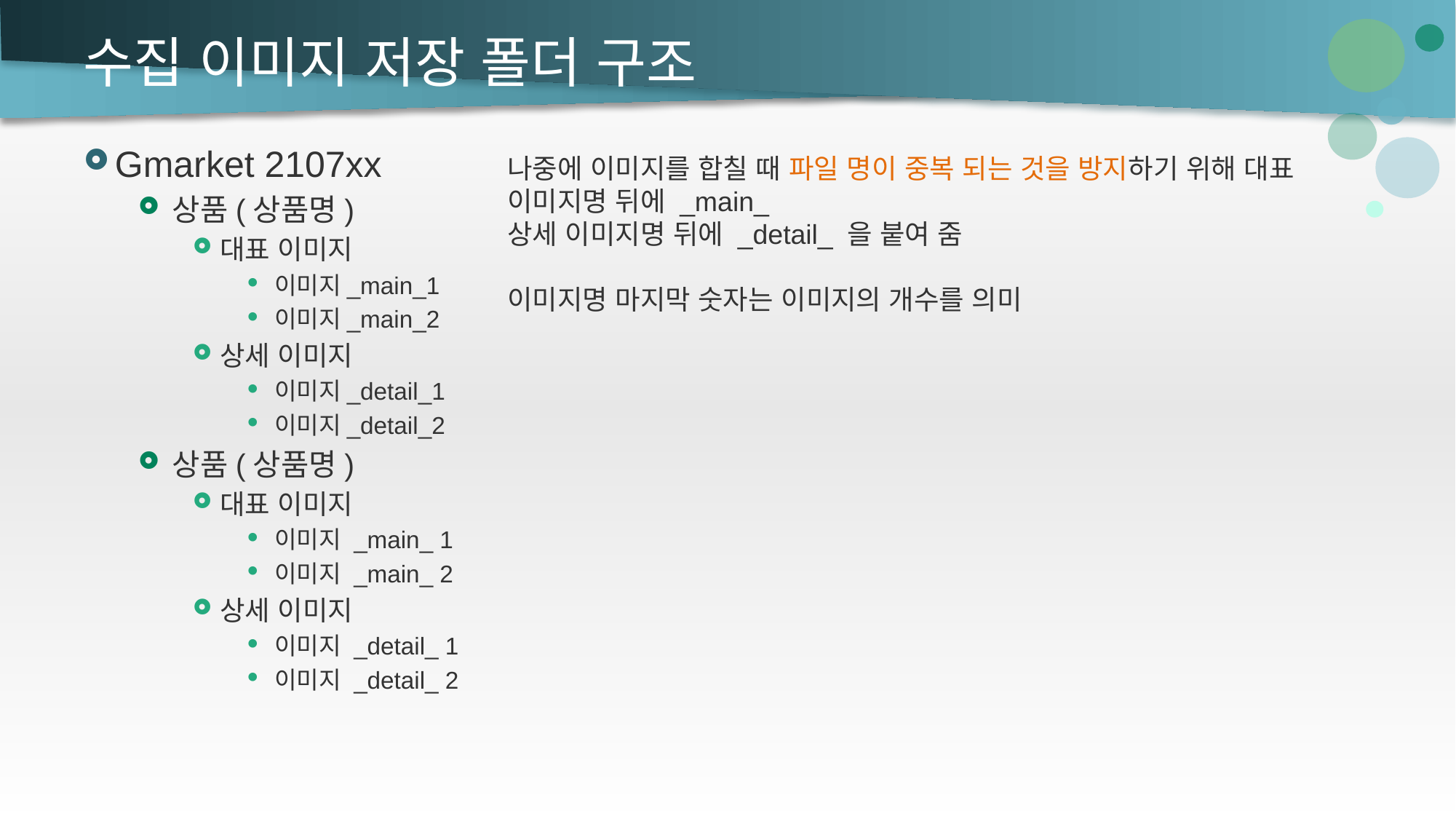

# 수집 이미지 저장 폴더 구조
Gmarket 2107xx
상품(상품명)
대표 이미지
이미지_main_1
이미지_main_2
상세 이미지
이미지_detail_1
이미지_detail_2
상품(상품명)
대표 이미지
이미지 _main_ 1
이미지 _main_ 2
상세 이미지
이미지 _detail_ 1
이미지 _detail_ 2
나중에 이미지를 합칠 때 파일 명이 중복 되는 것을 방지하기 위해 대표 이미지명 뒤에 _main_
상세 이미지명 뒤에 _detail_ 을 붙여 줌

이미지명 마지막 숫자는 이미지의 개수를 의미